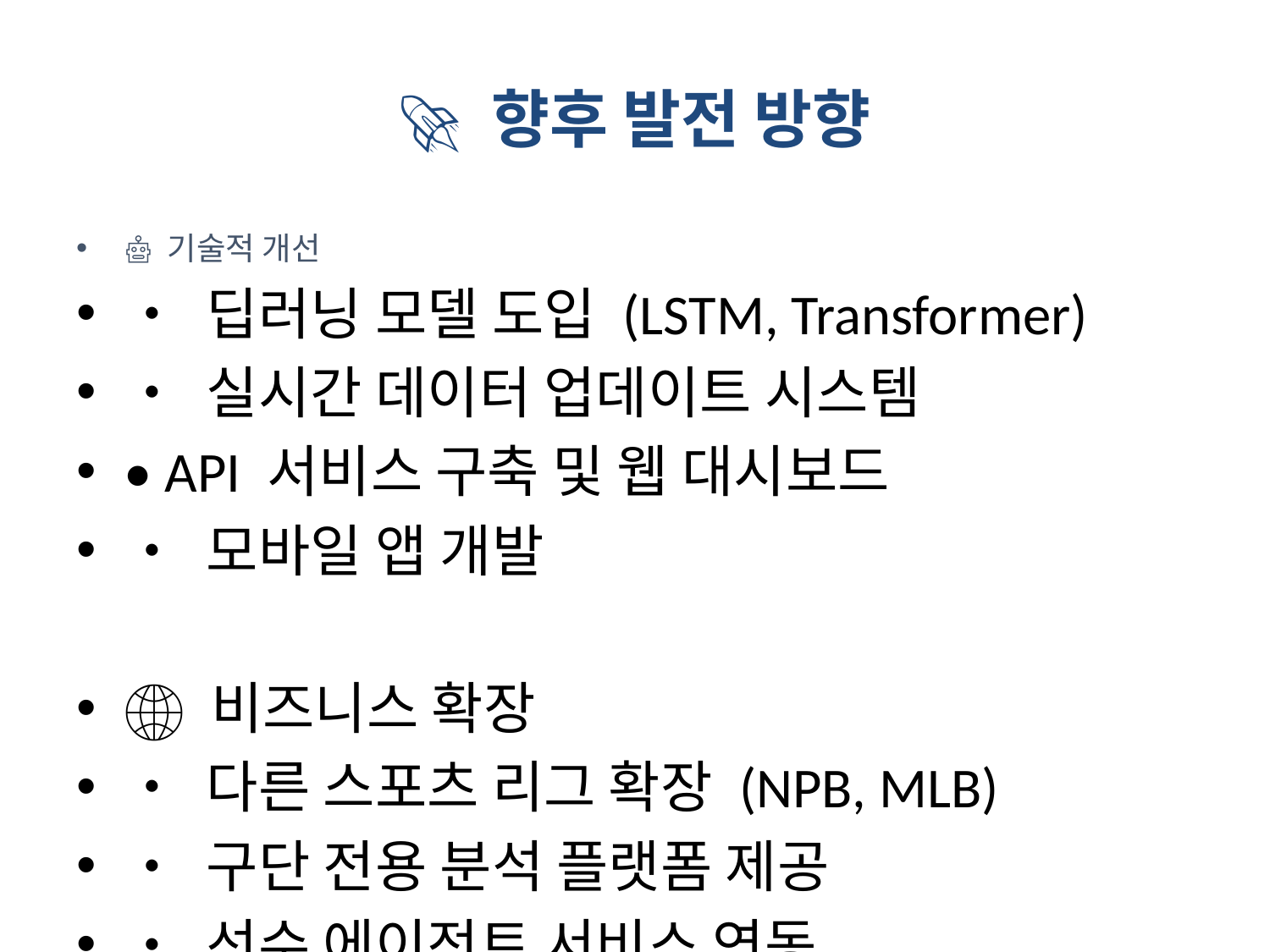

# 🚀 향후 발전 방향
🤖 기술적 개선
• 딥러닝 모델 도입 (LSTM, Transformer)
• 실시간 데이터 업데이트 시스템
• API 서비스 구축 및 웹 대시보드
• 모바일 앱 개발

🌐 비즈니스 확장
• 다른 스포츠 리그 확장 (NPB, MLB)
• 구단 전용 분석 플랫폼 제공
• 선수 에이전트 서비스 연동
• 스포츠 미디어 콘텐츠 제공

☁️ 인프라 개선
• 클라우드 기반 확장성 확보
• 실시간 데이터 처리 파이프라인
• 보안 강화 및 데이터 암호화
• 다국어 지원